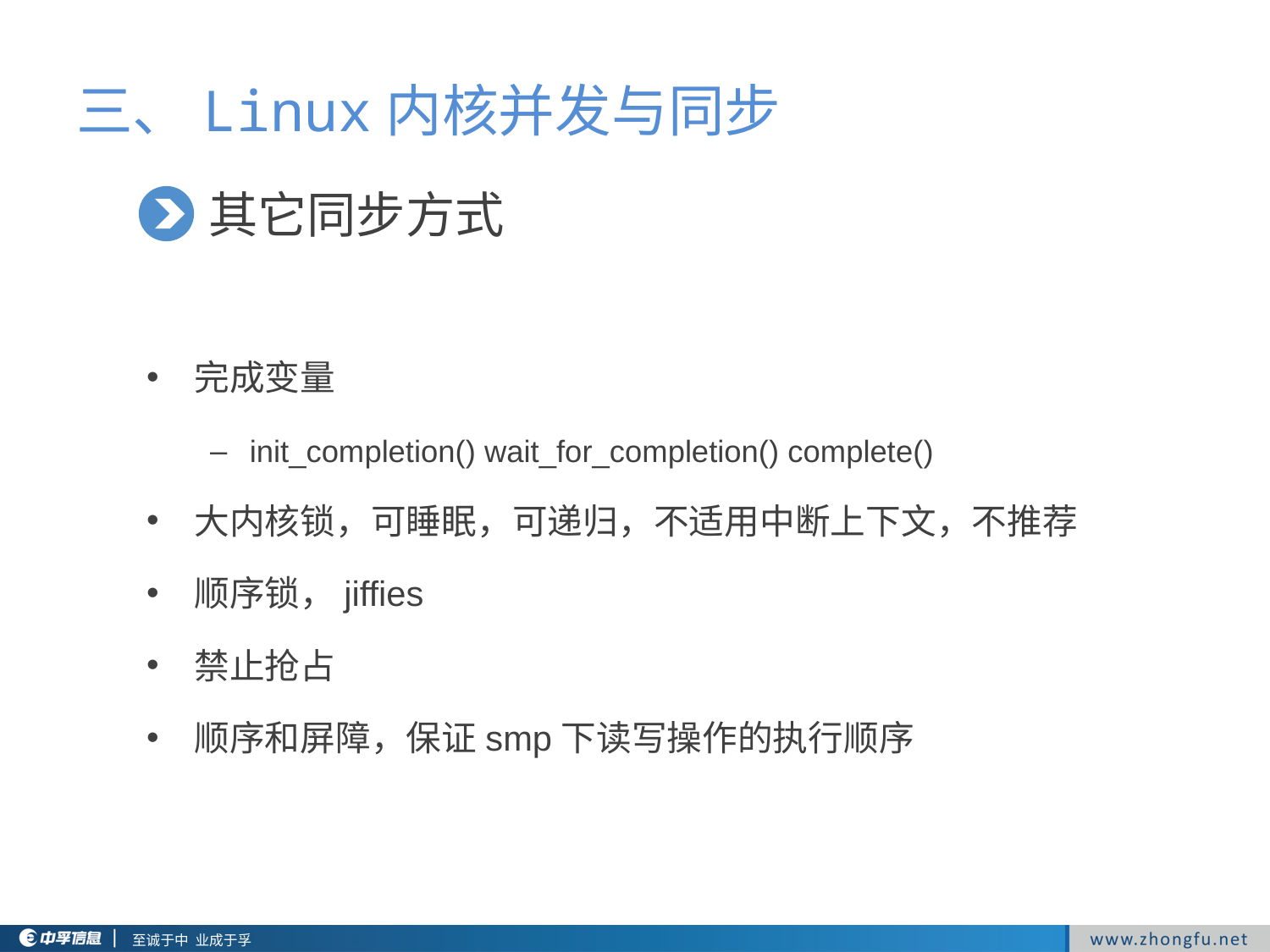

三、Linux内核并发与同步
其它同步方式

完成变量
init_completion() wait_for_completion() complete()
大内核锁，可睡眠，可递归，不适用中断上下文，不推荐
顺序锁，jiffies
禁止抢占
顺序和屏障，保证smp下读写操作的执行顺序